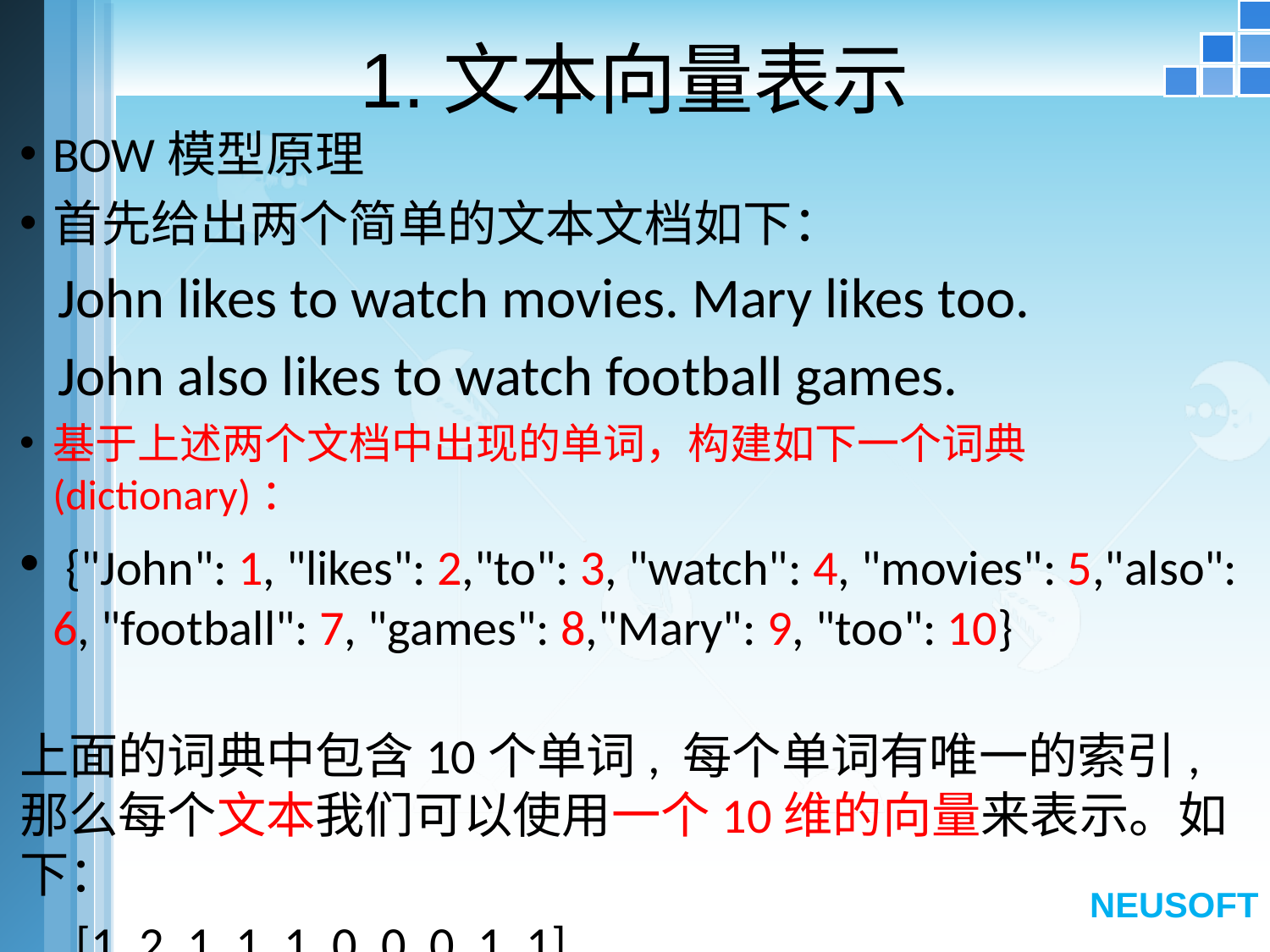

# 1.文本向量表示
BOW模型原理
首先给出两个简单的文本文档如下：
   John likes to watch movies. Mary likes too.
   John also likes to watch football games.
基于上述两个文档中出现的单词，构建如下一个词典 (dictionary)：
 {"John": 1, "likes": 2,"to": 3, "watch": 4, "movies": 5,"also": 6, "football": 7, "games": 8,"Mary": 9, "too": 10}
上面的词典中包含10个单词, 每个单词有唯一的索引, 那么每个文本我们可以使用一个10维的向量来表示。如下：
     [1, 2, 1, 1, 1, 0, 0, 0, 1, 1]
     [1, 1,1, 1, 0, 1, 1, 1, 0, 0]